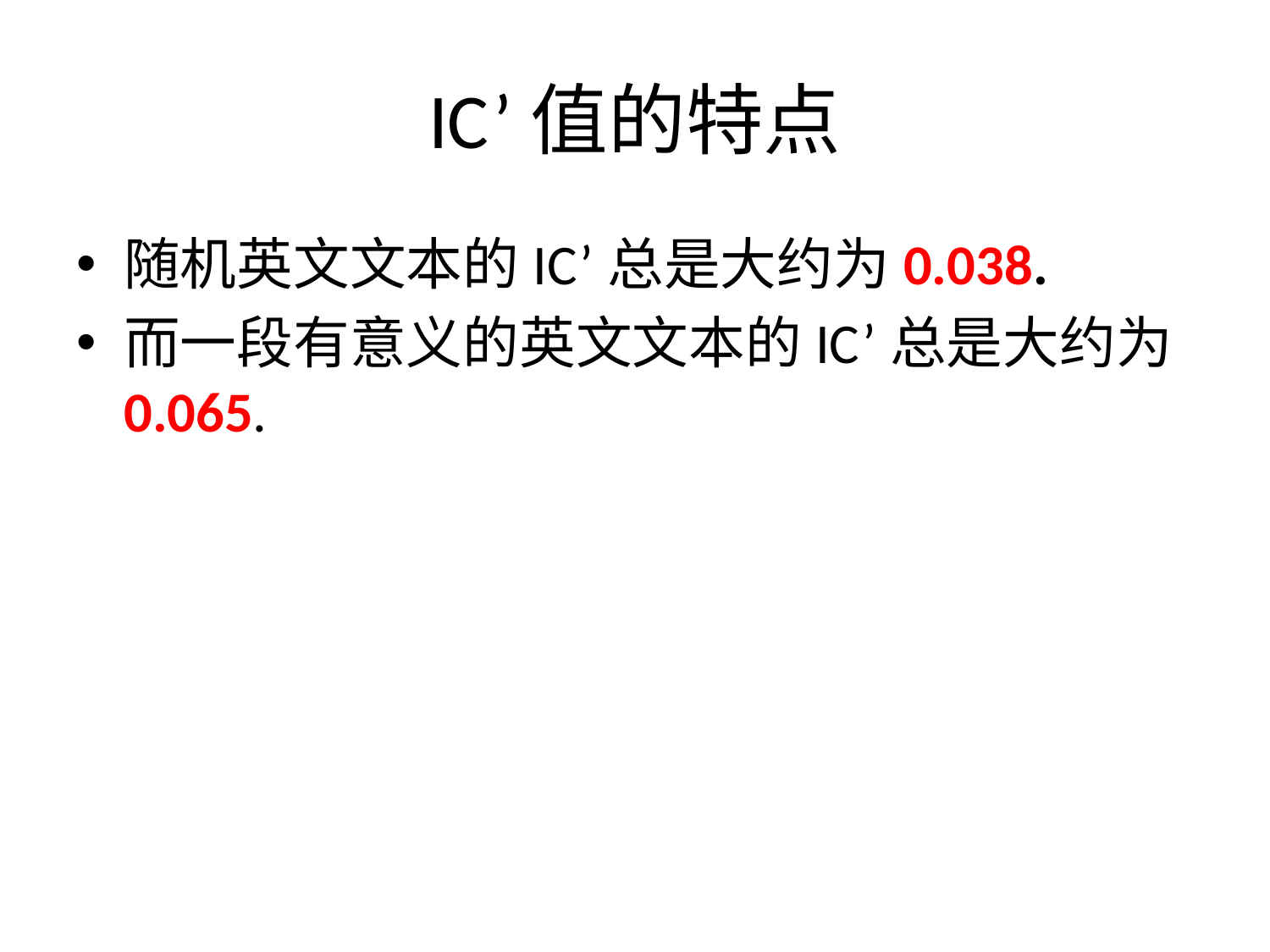

# IC’值的特点
随机英文文本的IC’总是大约为0.038.
而一段有意义的英文文本的IC’总是大约为0.065.